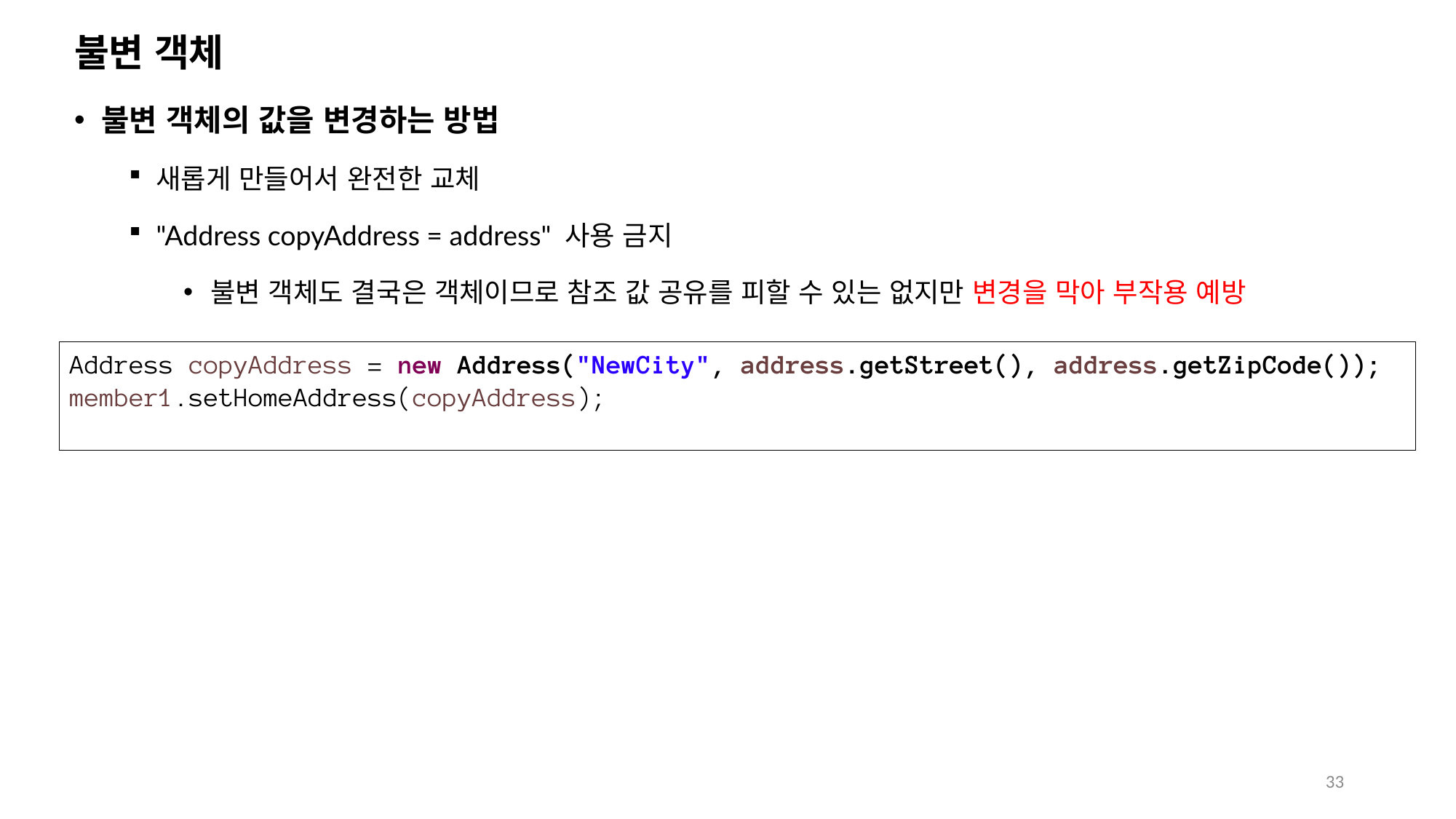

# 불변 객체
불변 객체의 값을 변경하는 방법
새롭게 만들어서 완전한 교체
"Address copyAddress = address" 사용 금지
불변 객체도 결국은 객체이므로 참조 값 공유를 피할 수 있는 없지만 변경을 막아 부작용 예방
Address copyAddress = new Address("NewCity", address.getStreet(), address.getZipCode());
member1.setHomeAddress(copyAddress);

33